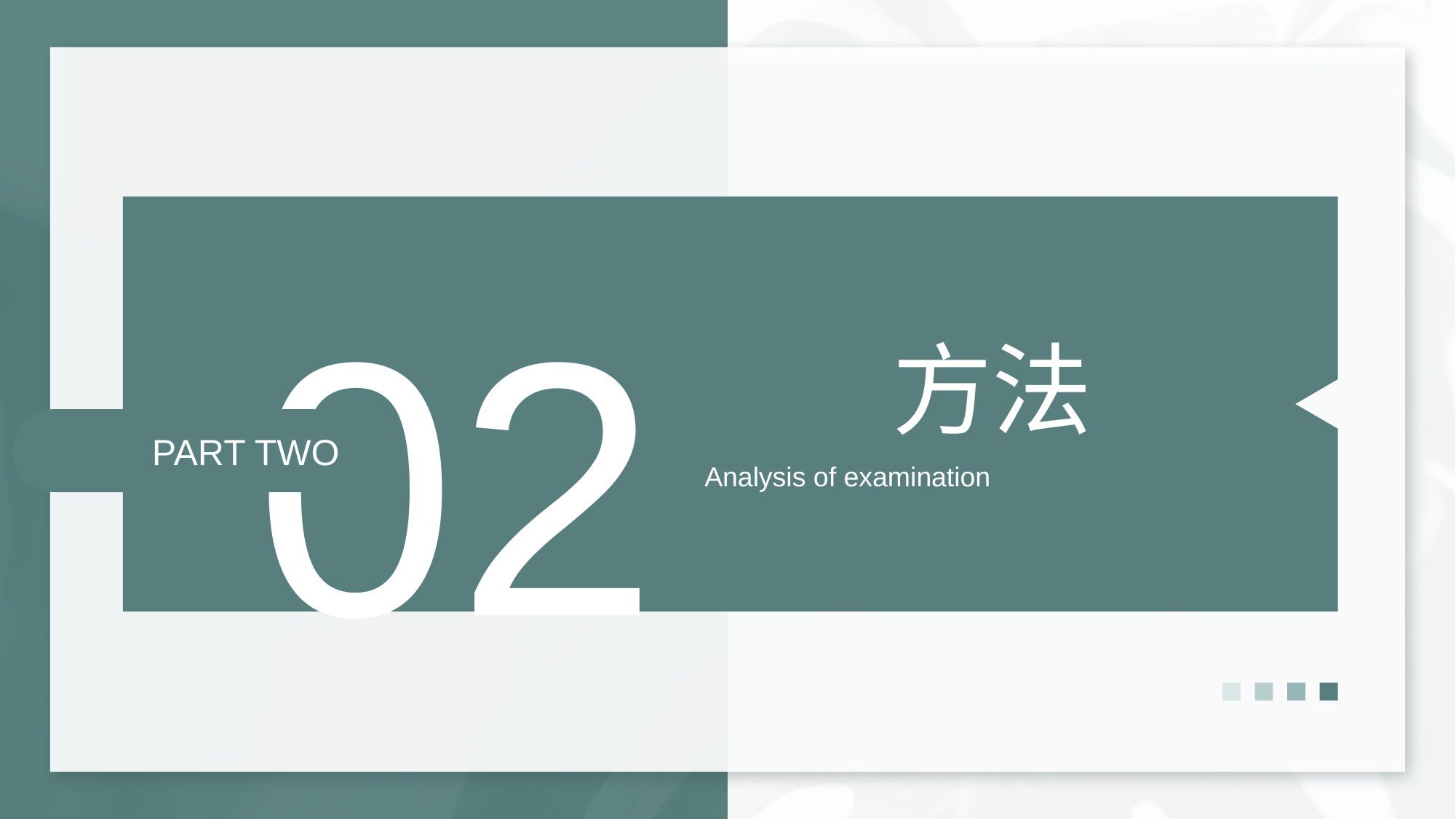

02
方法

Analysis of examination

PART TWO